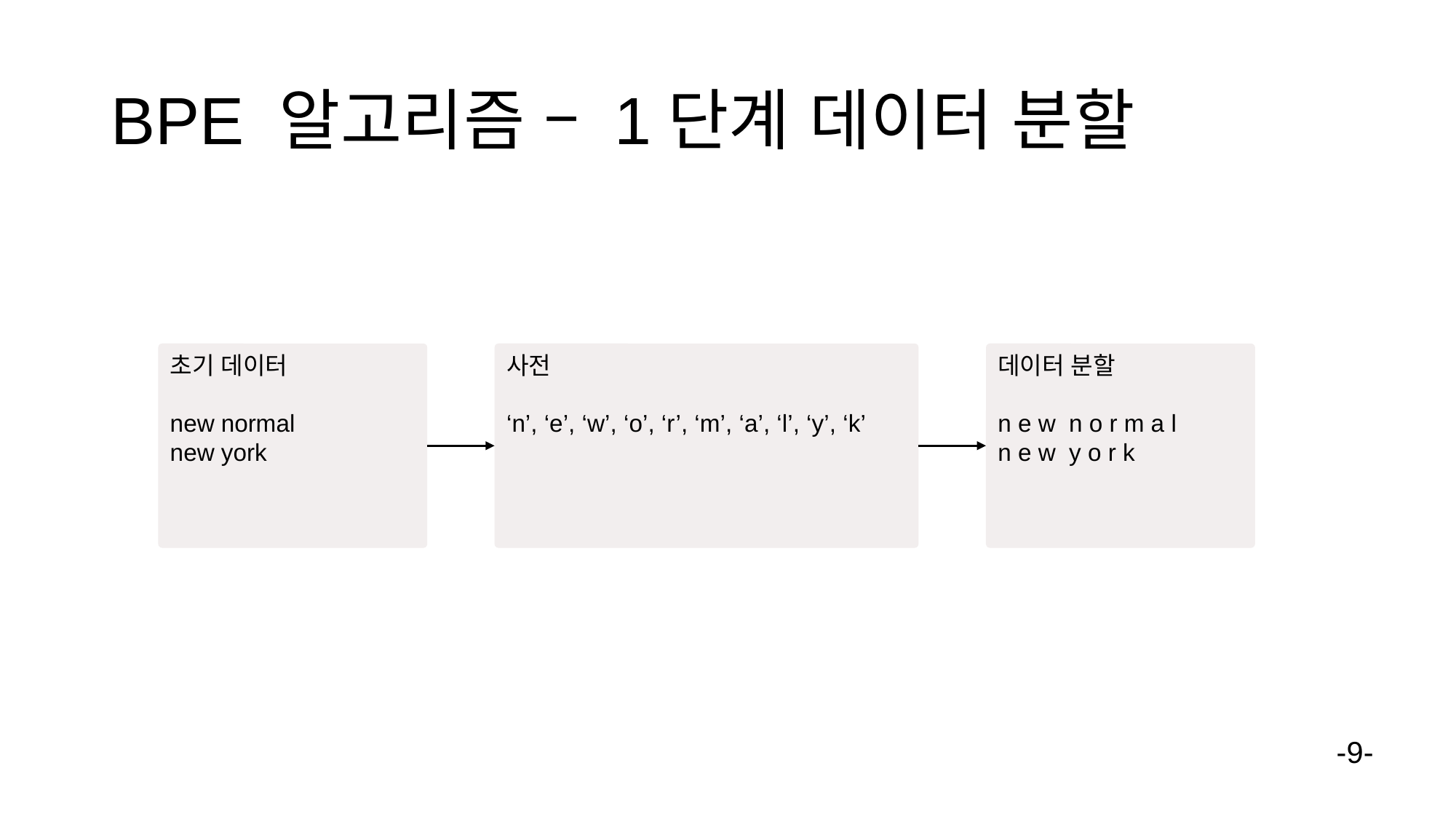

# BPE 알고리즘 – 1단계 데이터 분할
데이터 분할

n e w  n o r m a l
n e w  y o r k
사전

‘n’, ‘e’, ‘w’, ‘o’, ‘r’, ‘m’, ‘a’, ‘l’, ‘y’, ‘k’
초기 데이터

new normal
new york

-9-